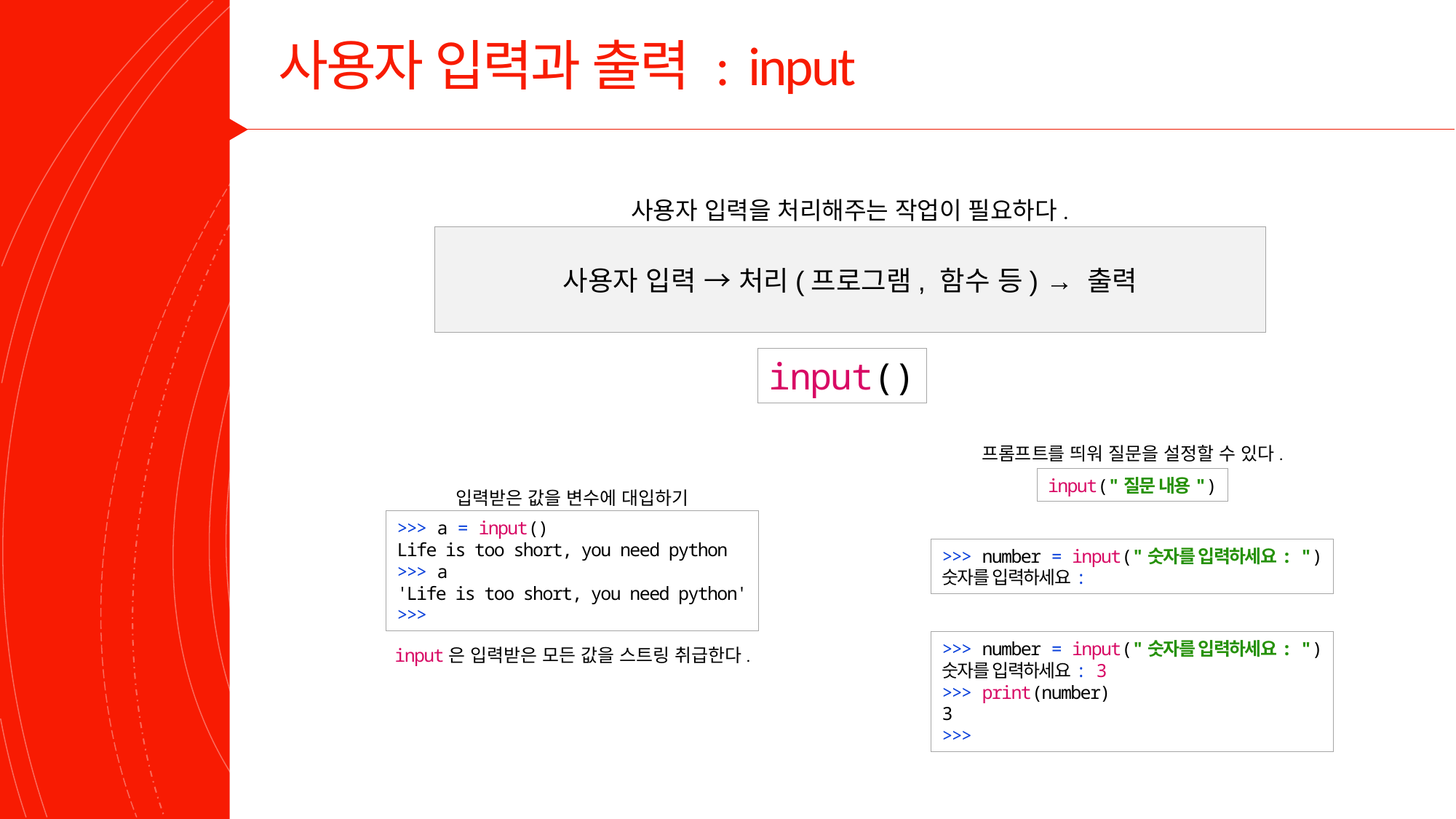

# 사용자 입력과 출력 :  input

사용자 입력을 처리해주는 작업이 필요하다.
사용자 입력 → 처리(프로그램, 함수 등) → 출력
input()
프롬프트를 띄워 질문을 설정할 수 있다.
input("질문 내용")
입력받은 값을 변수에 대입하기
>>> a = input()
Life is too short, you need python
>>> a
'Life is too short, you need python'
>>>
>>> number = input("숫자를 입력하세요: ")
숫자를 입력하세요:
>>> number = input("숫자를 입력하세요: ")
숫자를 입력하세요: 3
>>> print(number)
3
>>>
input은 입력받은 모든 값을 스트링 취급한다.